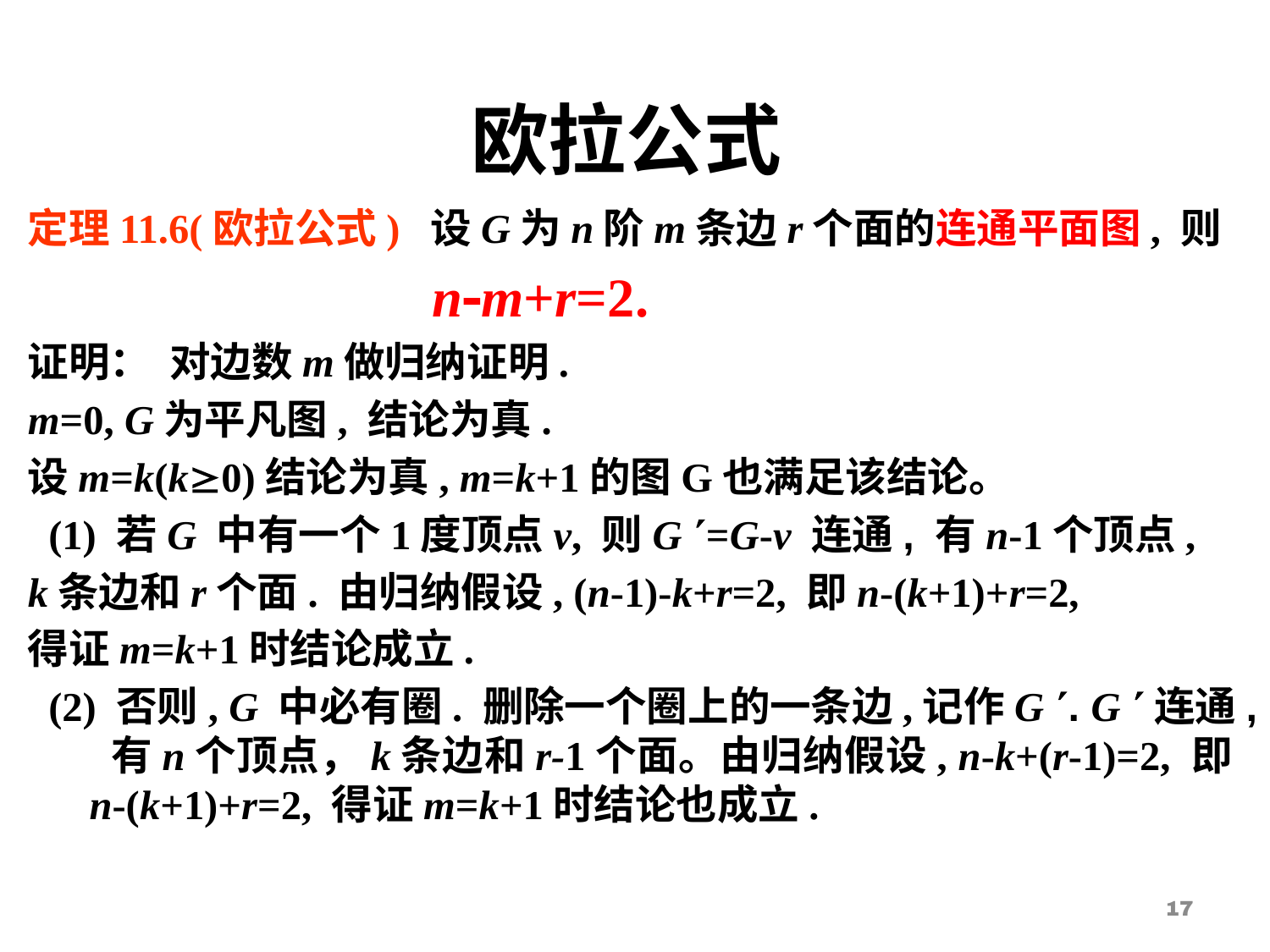

# 欧拉公式
定理11.6(欧拉公式)  设G为n阶m条边r个面的连通平面图, 则
                                       n−m+r=2.
证明：  对边数m做归纳证明.
m=0, G为平凡图, 结论为真.
设m=k(k≥0)结论为真, m=k+1的图G也满足该结论。
  (1) 若G 中有一个1度顶点v, 则G ′=G-v 连通, 有n-1个顶点,
k条边和r个面. 由归纳假设, (n-1)-k+r=2, 即n-(k+1)+r=2,
得证m=k+1时结论成立.
  (2) 否则, G 中必有圈. 删除一个圈上的一条边,记作G ′. G ′连通, 有n个顶点，k条边和r-1个面。由归纳假设, n-k+(r-1)=2, 即n-(k+1)+r=2, 得证m=k+1时结论也成立.
17